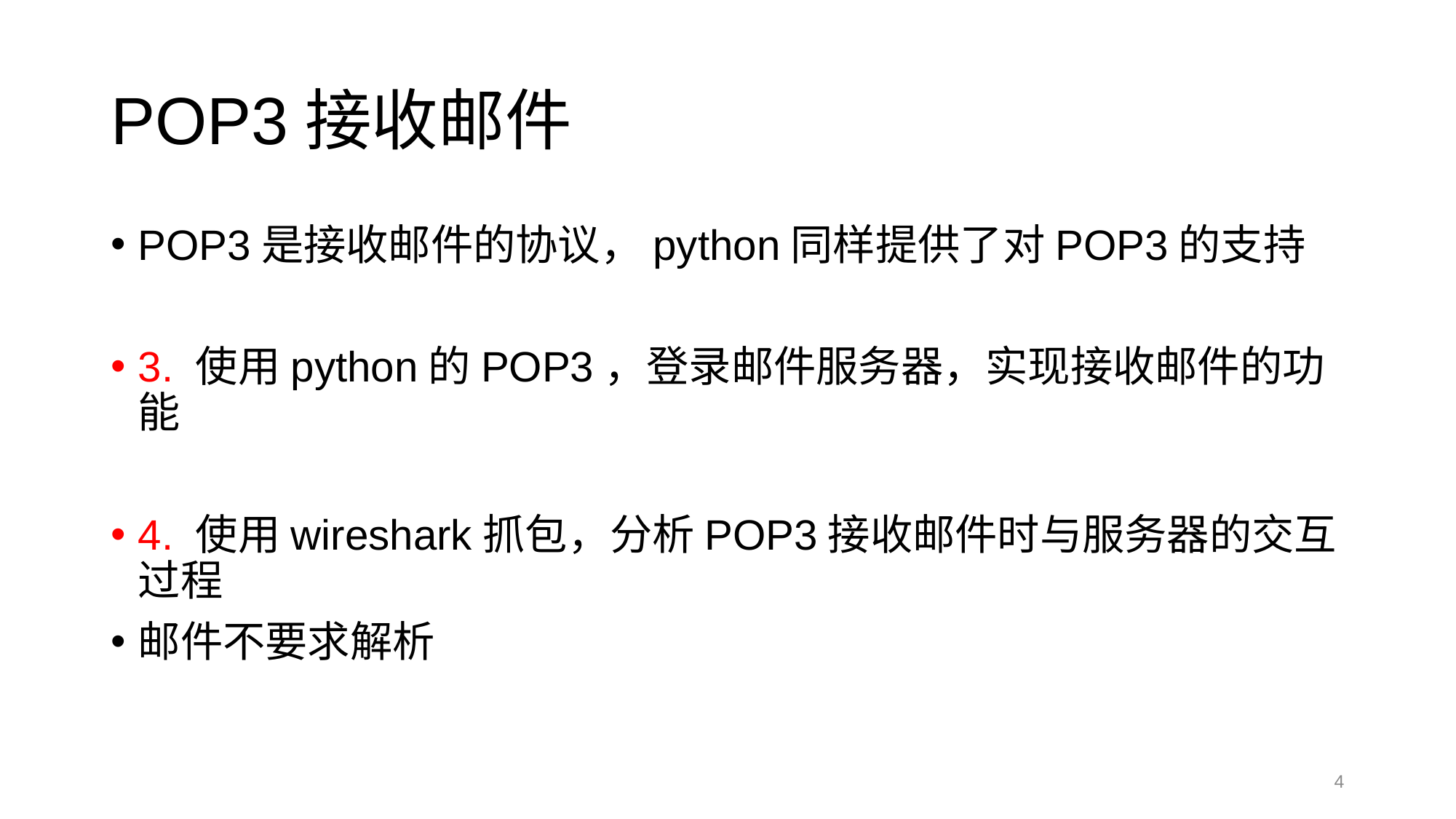

# POP3接收邮件
POP3是接收邮件的协议，python同样提供了对POP3的支持

3. 使用python的POP3，登录邮件服务器，实现接收邮件的功能

4. 使用wireshark抓包，分析POP3接收邮件时与服务器的交互过程
邮件不要求解析

4